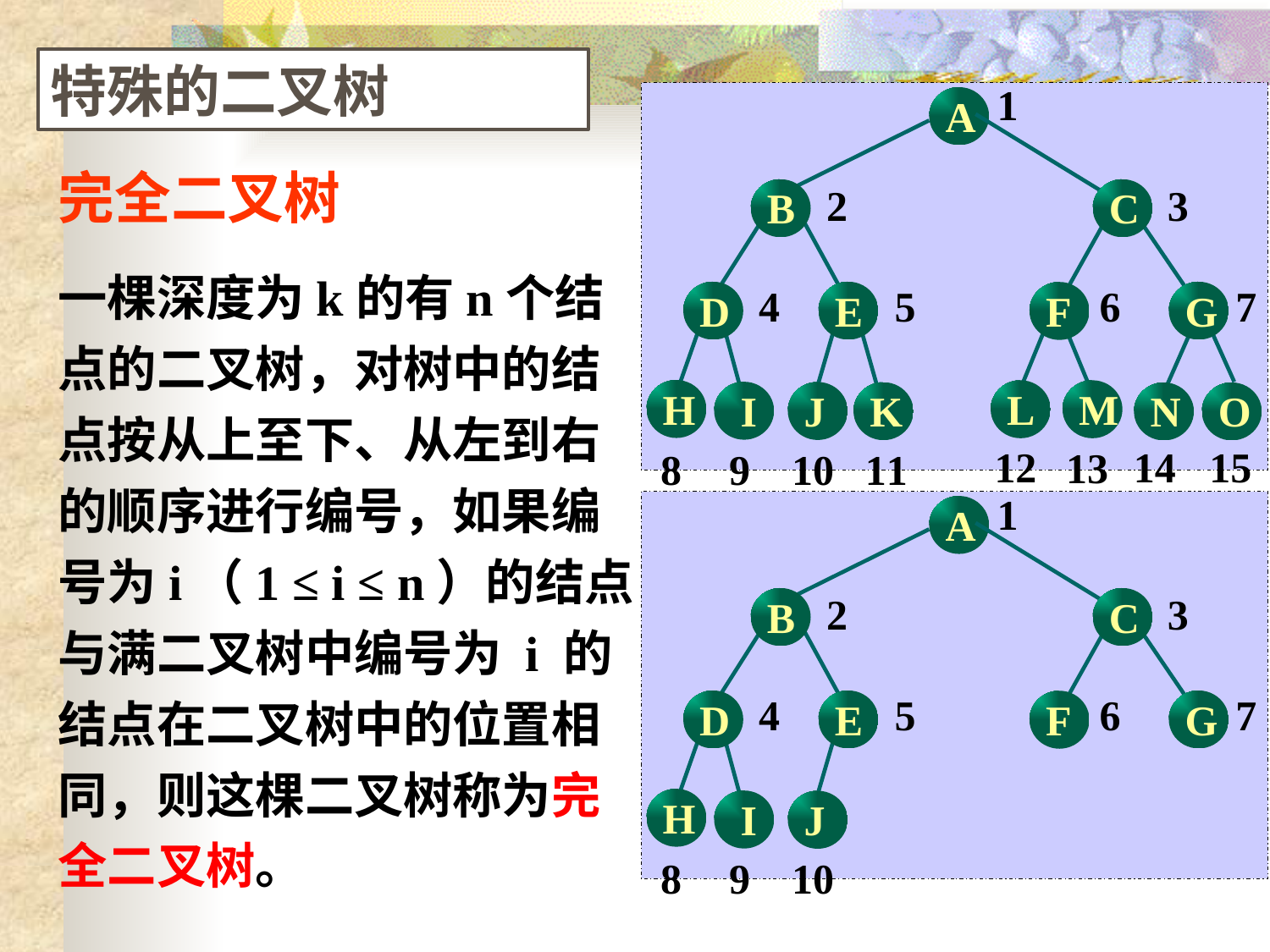

特殊的二叉树
1
A

2
3
B
C

4
5
6
7
D
E
G
F

H
L
M
I
J
K
N
O
12
14
15
13
8
9
10
11

完全二叉树
一棵深度为k的有n个结点的二叉树，对树中的结点按从上至下、从左到右的顺序进行编号，如果编号为i（1 ≤ i ≤ n）的结点与满二叉树中编号为 i 的结点在二叉树中的位置相同，则这棵二叉树称为完全二叉树。
1
A

2
3
B
C

4
5
6
7
D
E
G
F

H
I
J
8
9
10